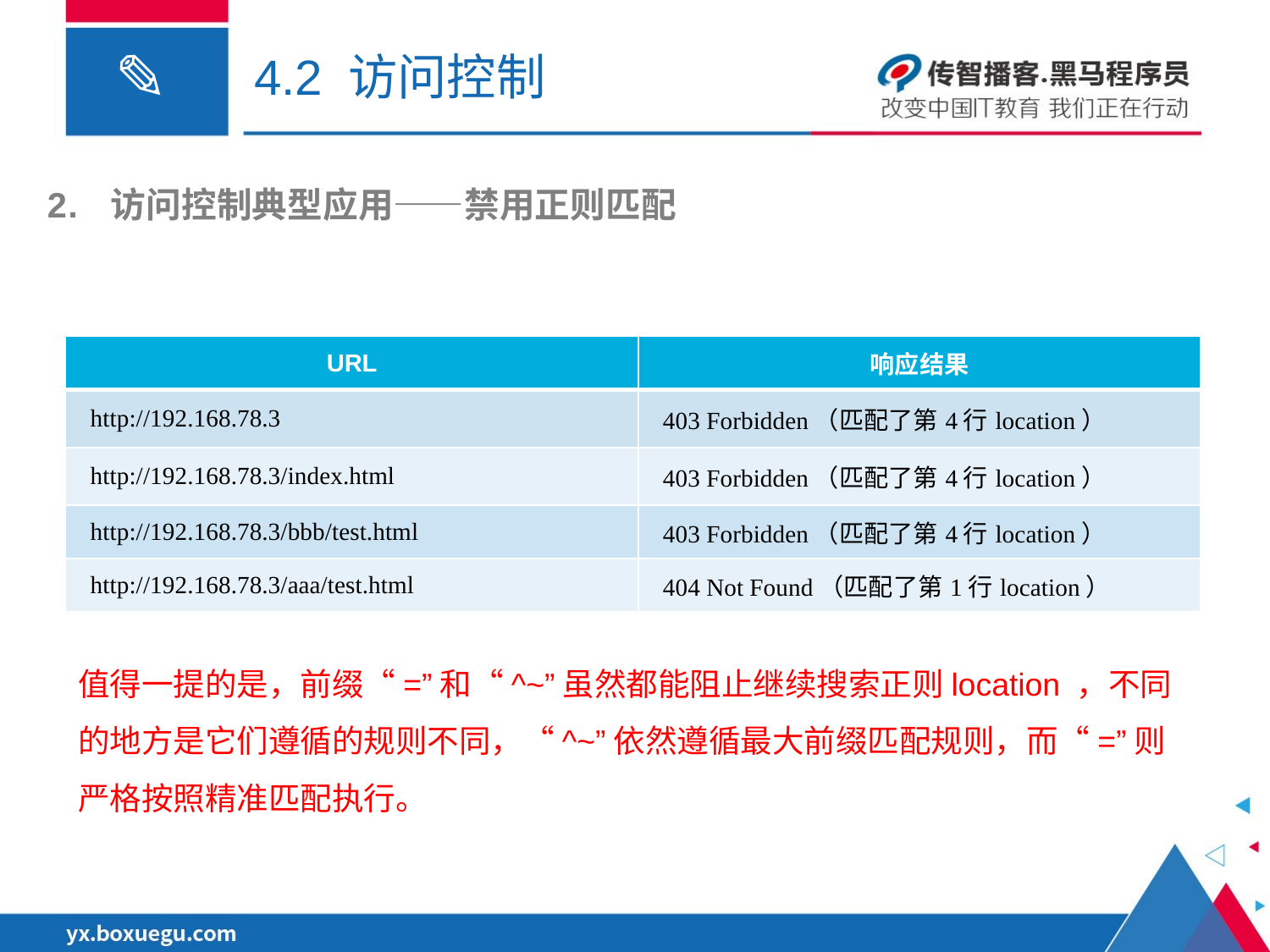

# 4.2 访问控制
访问控制典型应用——禁用正则匹配
| URL | 响应结果 |
| --- | --- |
| http://192.168.78.3 | 403 Forbidden（匹配了第4行location） |
| http://192.168.78.3/index.html | 403 Forbidden（匹配了第4行location） |
| http://192.168.78.3/bbb/test.html | 403 Forbidden（匹配了第4行location） |
| http://192.168.78.3/aaa/test.html | 404 Not Found（匹配了第1行location） |
值得一提的是，前缀“=”和“^~”虽然都能阻止继续搜索正则location ，不同的地方是它们遵循的规则不同，“^~”依然遵循最大前缀匹配规则，而“=”则严格按照精准匹配执行。